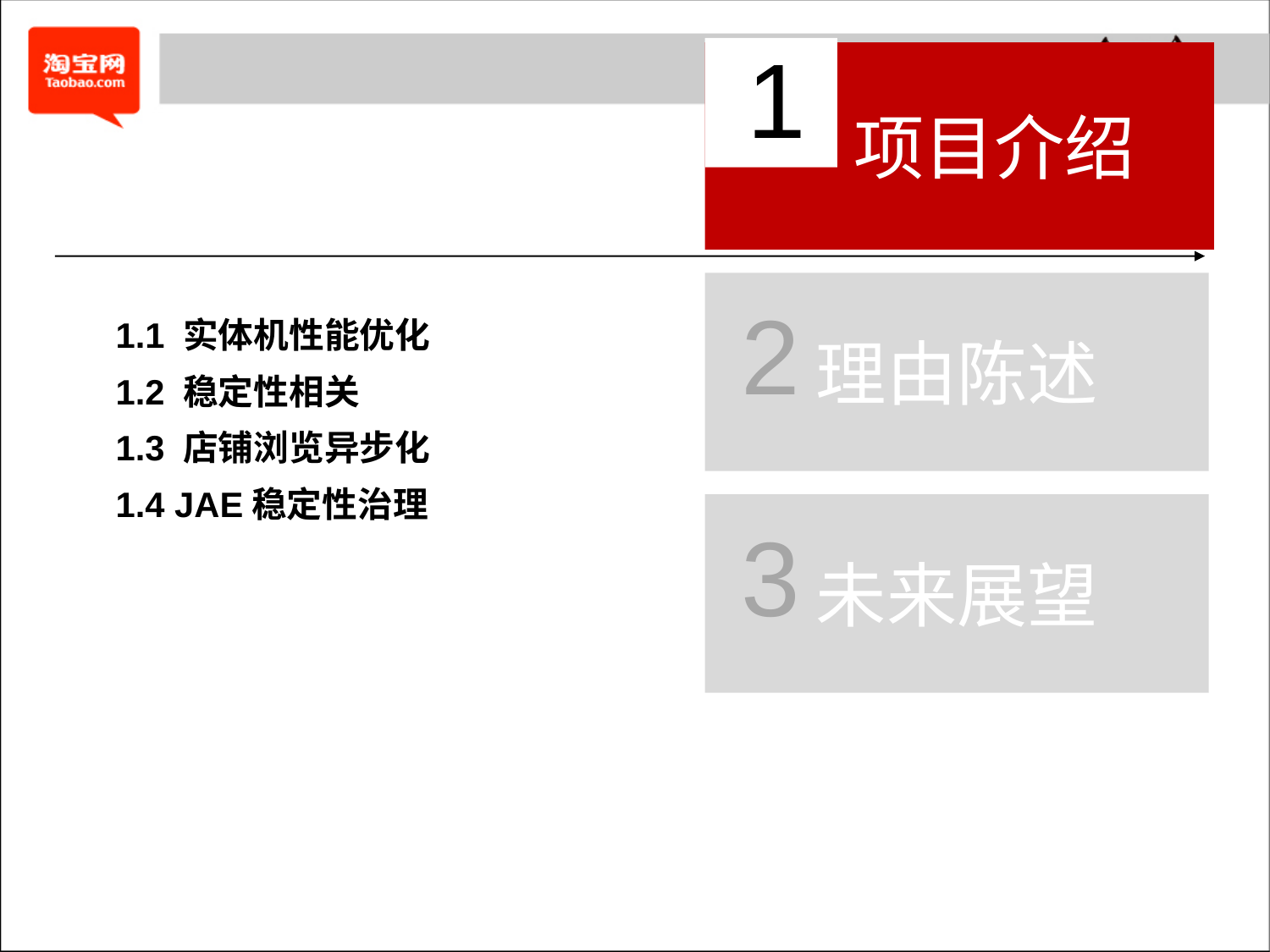

1

项目介绍

理由陈述
2
1.1 实体机性能优化
1.2 稳定性相关
1.3 店铺浏览异步化
1.4 JAE稳定性治理

未来展望
3